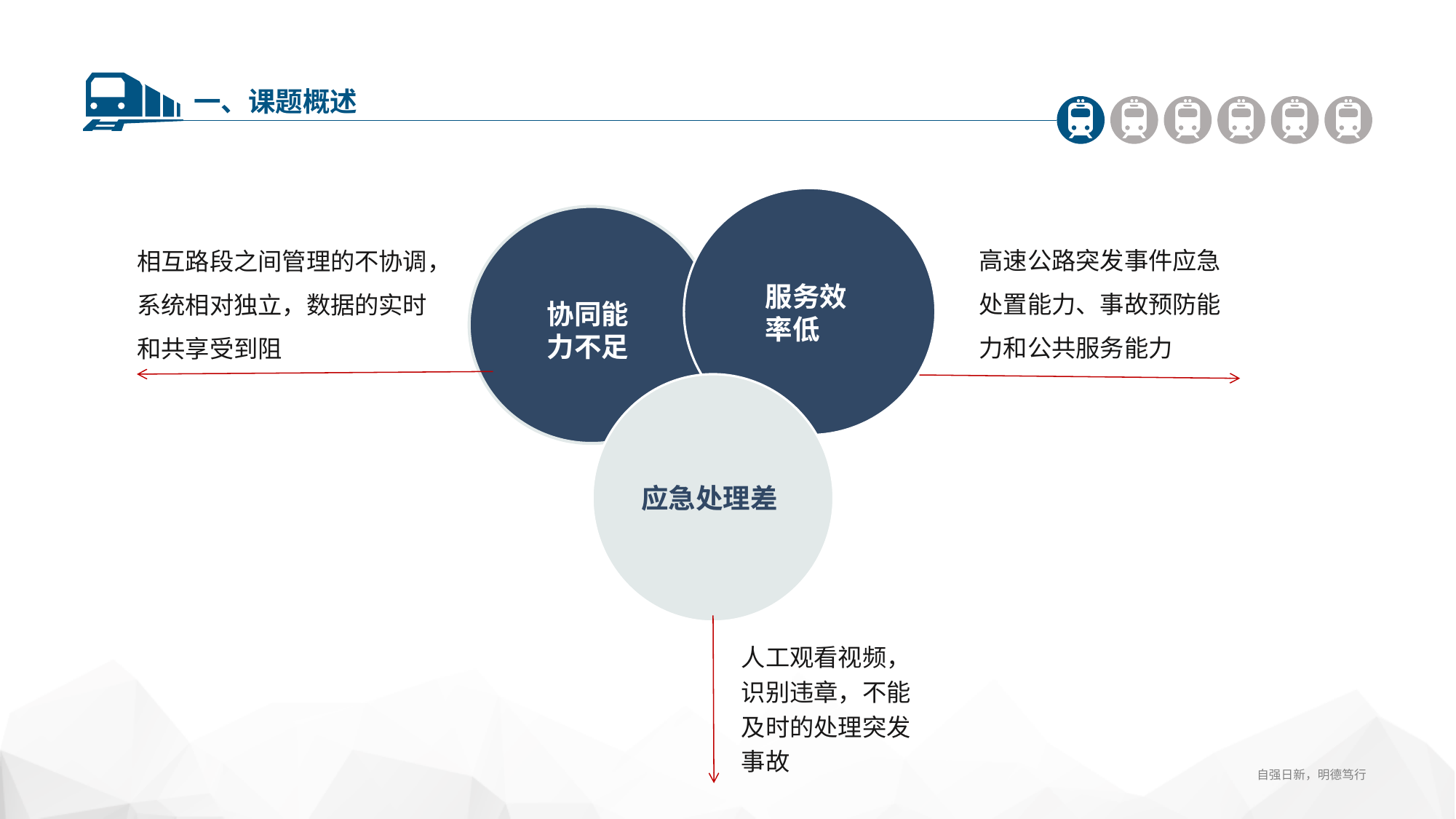

一、课题概述

高速公路突发事件应急处置能力、事故预防能力和公共服务能力
相互路段之间管理的不协调，系统相对独立，数据的实时和共享受到阻
服务效率低
协同能力不足

应急处理差
项目1
项目2
人工观看视频，识别违章，不能及时的处理突发事故
自强日新，明德笃行